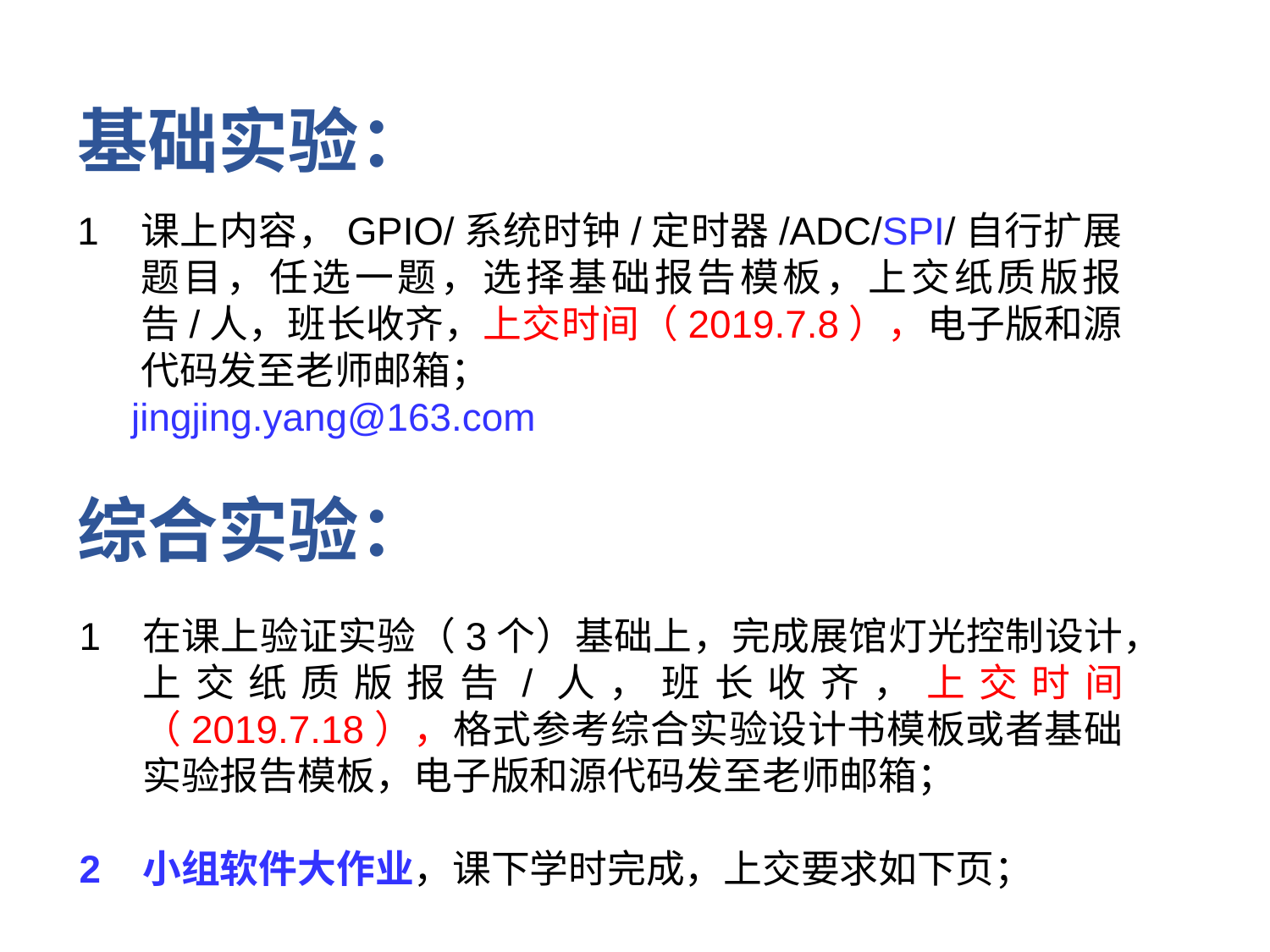

基础实验：
课上内容，GPIO/系统时钟/定时器/ADC/SPI/自行扩展题目，任选一题，选择基础报告模板，上交纸质版报告/人，班长收齐，上交时间（2019.7.8），电子版和源代码发至老师邮箱；
     jingjing.yang@163.com
综合实验：
在课上验证实验（3个）基础上，完成展馆灯光控制设计，上交纸质版报告/人，班长收齐，上交时间（2019.7.18），格式参考综合实验设计书模板或者基础实验报告模板，电子版和源代码发至老师邮箱；

小组软件大作业，课下学时完成，上交要求如下页；